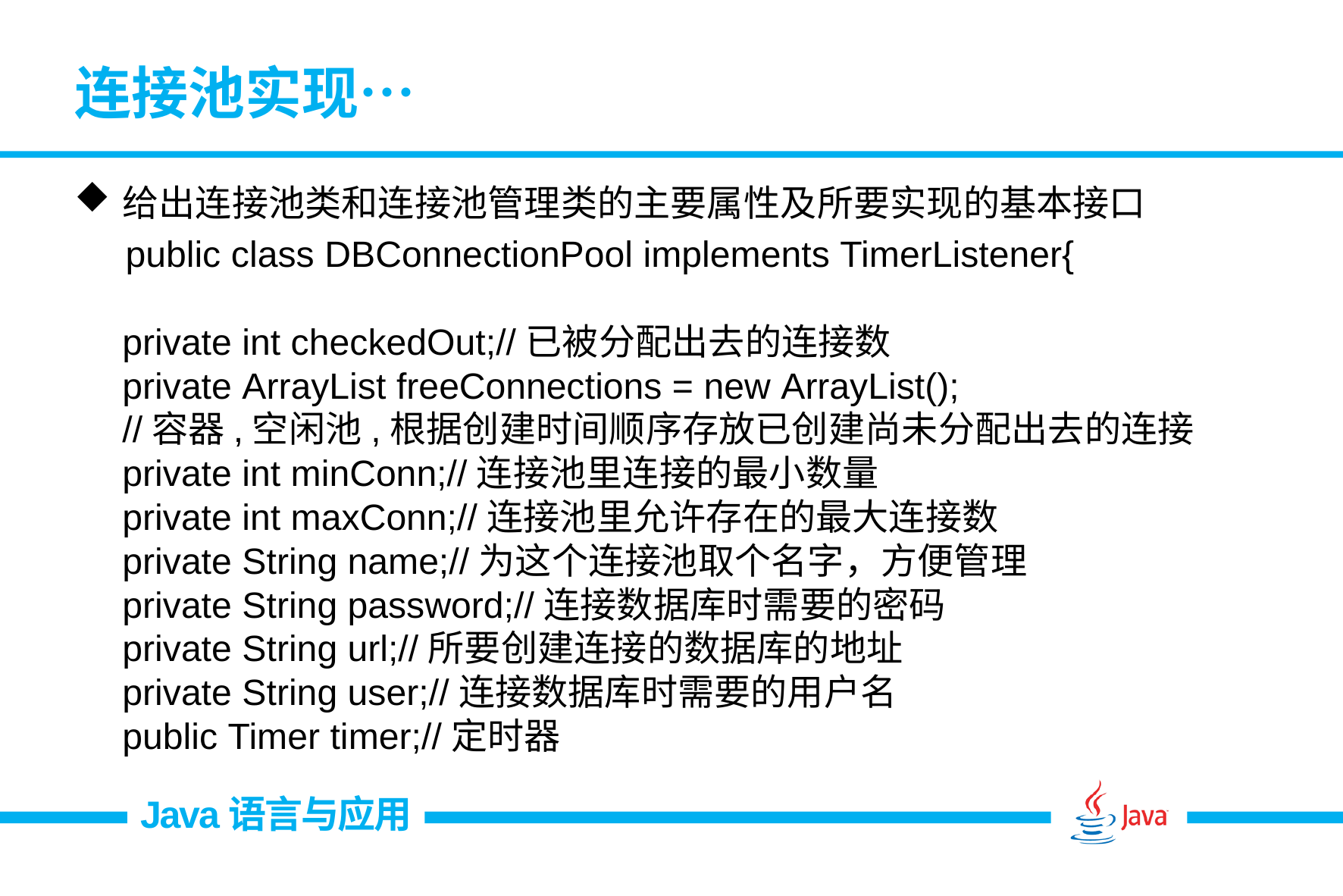

# 连接池实现…
给出连接池类和连接池管理类的主要属性及所要实现的基本接口
     public class DBConnectionPool implements TimerListener{ 
private int checkedOut;//已被分配出去的连接数 
private ArrayList freeConnections = new ArrayList();
//容器,空闲池,根据创建时间顺序存放已创建尚未分配出去的连接 
private int minConn;//连接池里连接的最小数量 
private int maxConn;//连接池里允许存在的最大连接数 
private String name;//为这个连接池取个名字，方便管理 
private String password;//连接数据库时需要的密码 
private String url;//所要创建连接的数据库的地址 
private String user;//连接数据库时需要的用户名 
public Timer timer;//定时器